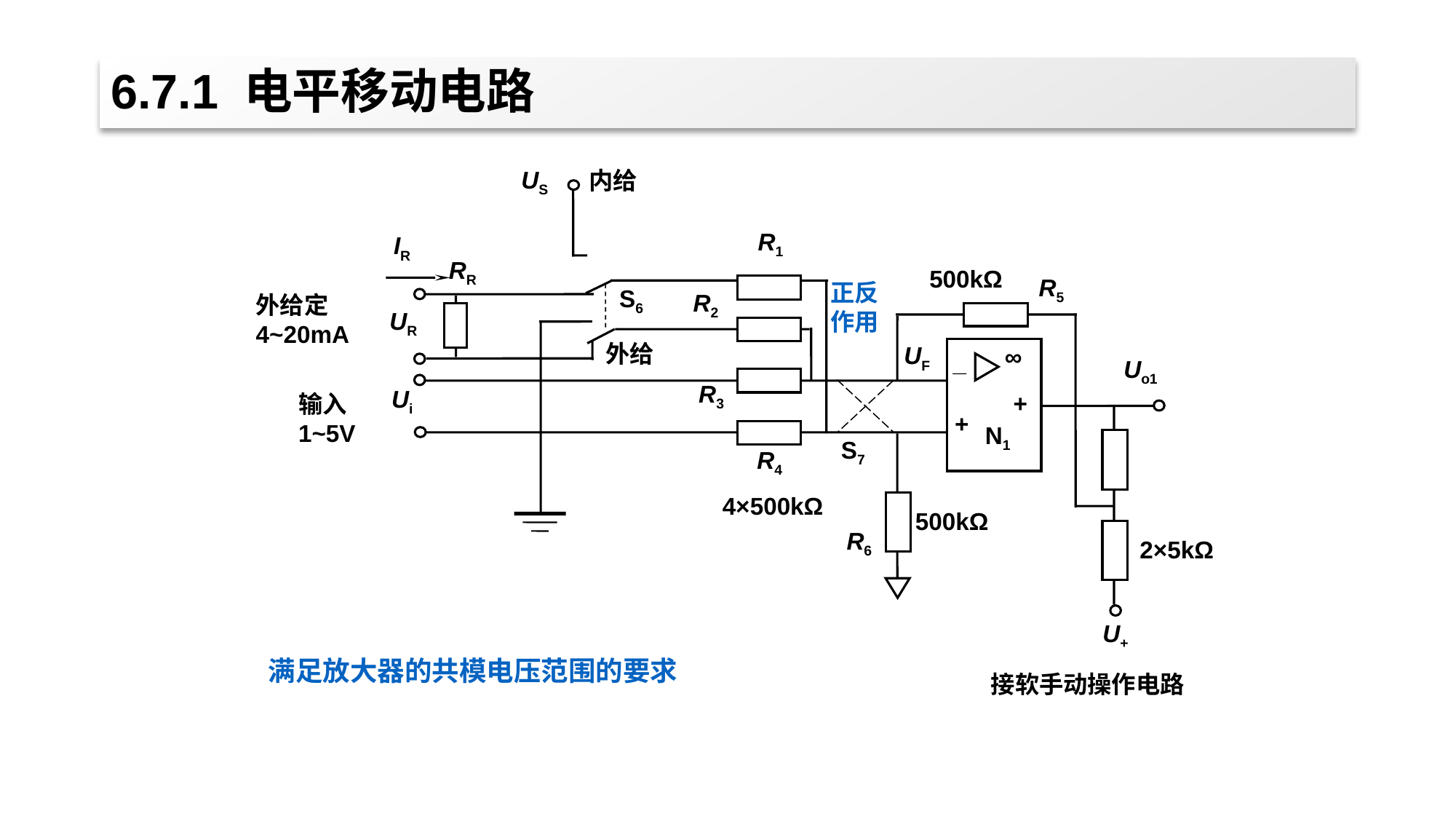

# 6.7.1 电平移动电路
US
内给

R1
IR
RR

500kΩ
R5

正反
作用

S6

R2

外给定
4~20mA

UR

外给

∞
_

+
+
N1
UF

Uo1

R3

Ui
输入
1~5V

S7
R4
4×500kΩ

500kΩ

R6

2×5kΩ

U+
满足放大器的共模电压范围的要求
接软手动操作电路